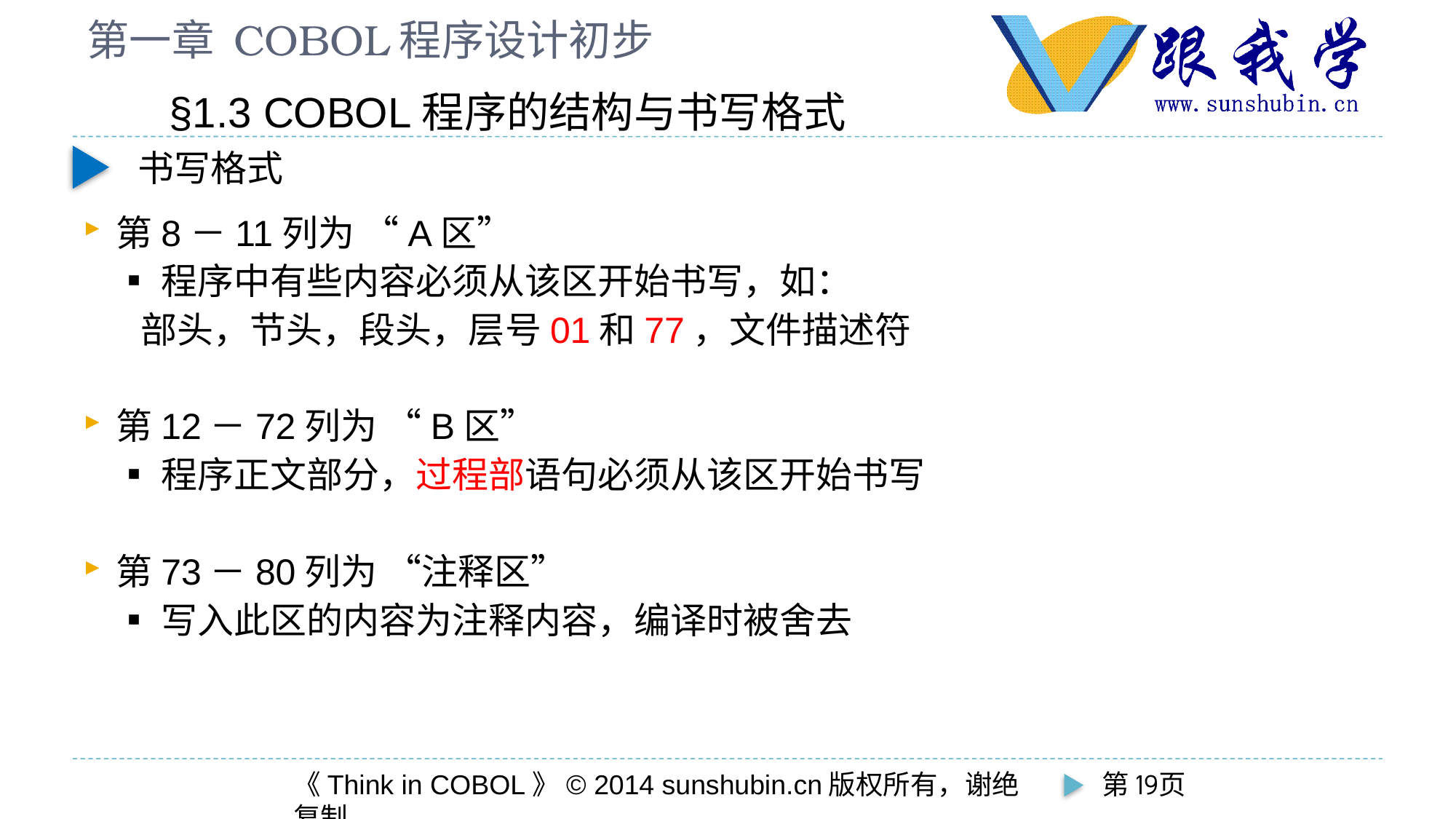

# 第一章 COBOL程序设计初步
§1.3 COBOL程序的结构与书写格式

书写格式
第8－11列为 “A区”
	▪程序中有些内容必须从该区开始书写，如：
	  部头，节头，段头，层号01和77，文件描述符

第12－72列为 “B区”
	▪程序正文部分，过程部语句必须从该区开始书写

第73－80列为 “注释区”
	▪写入此区的内容为注释内容，编译时被舍去